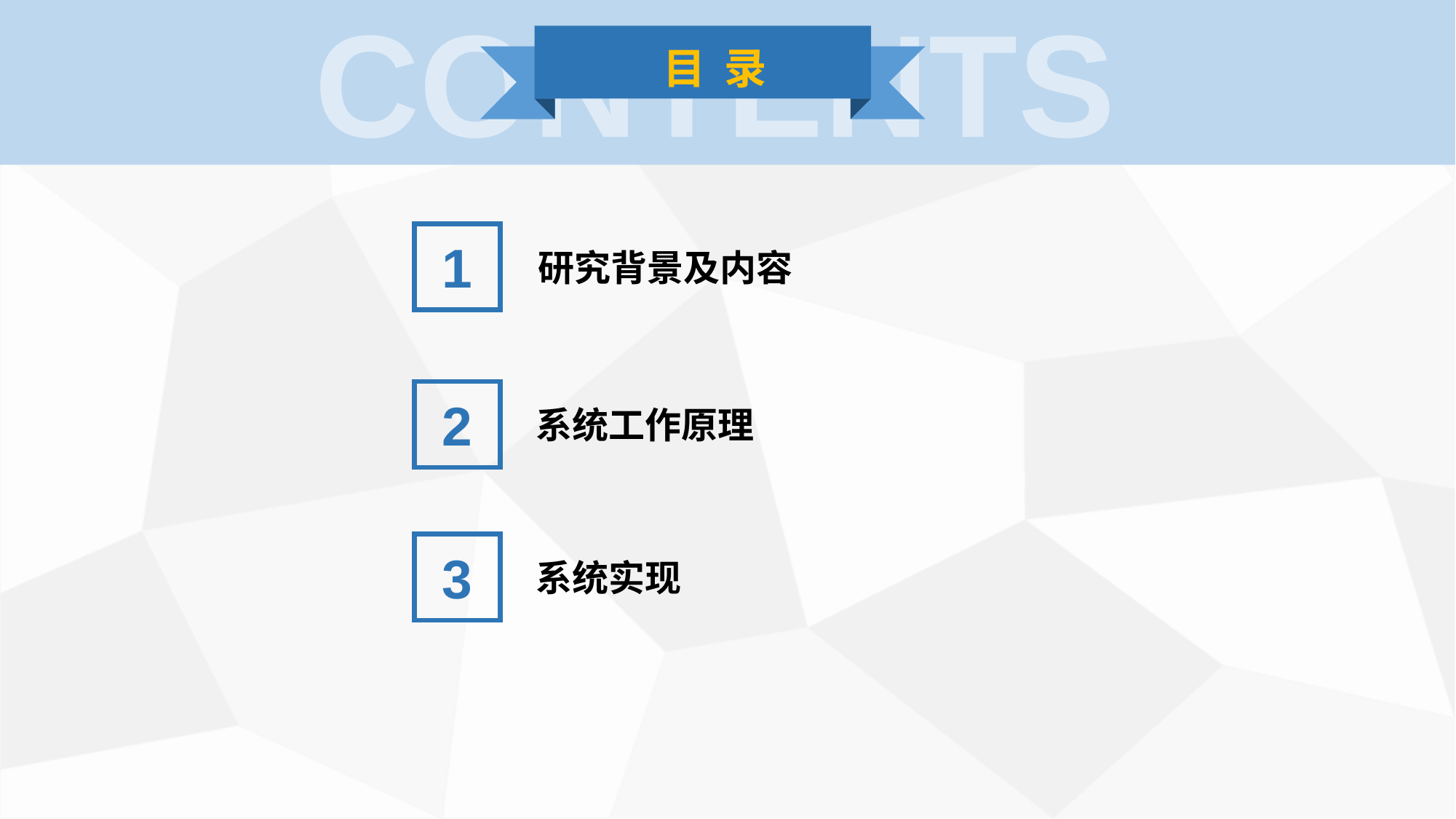

CONTENTS

目  录

1
  研究背景及内容

2
  系统工作原理

3
  系统实现